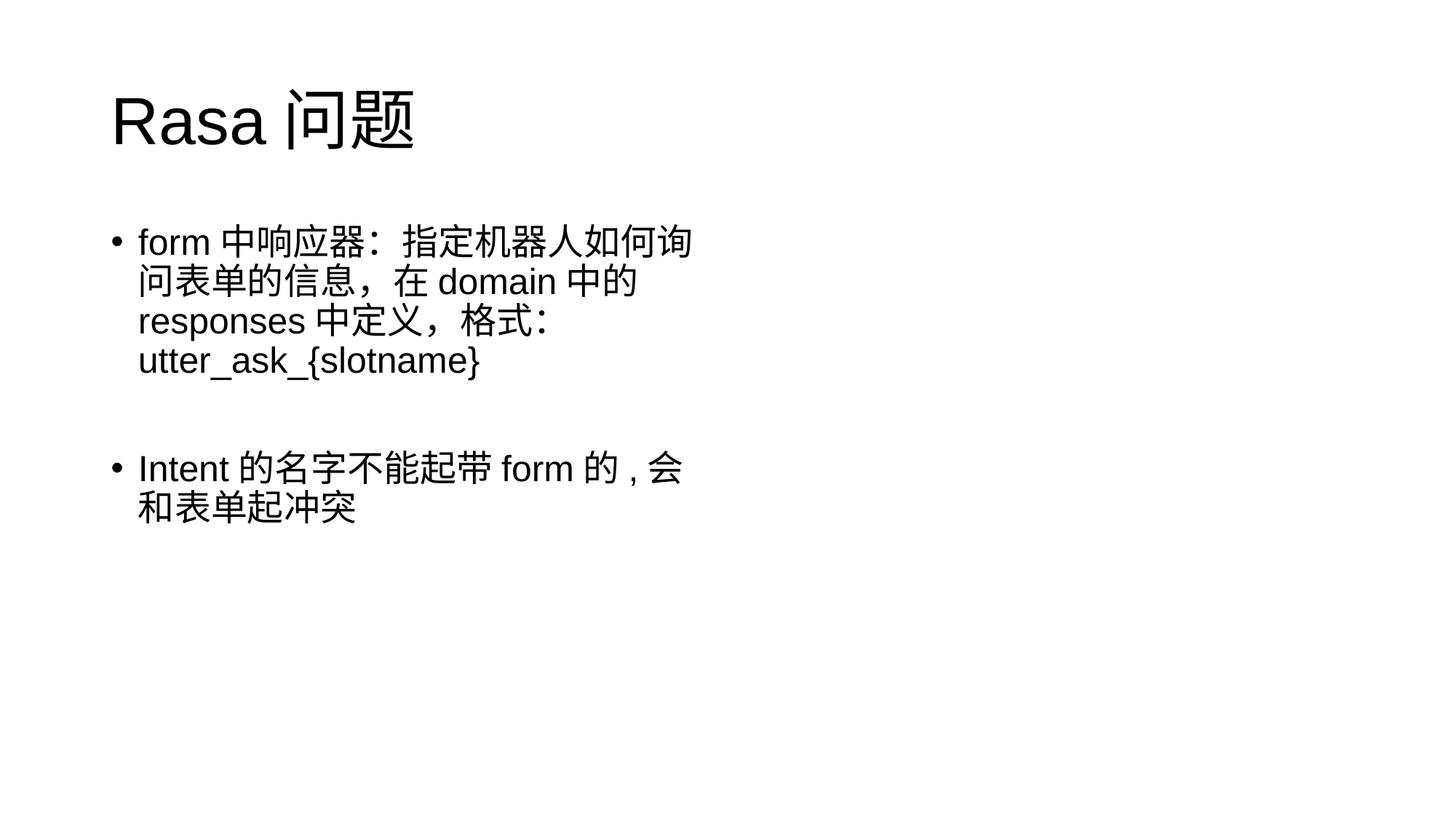

# Rasa问题
form中响应器：指定机器人如何询问表单的信息，在domain中的responses中定义，格式：utter_ask_{slotname}

Intent的名字不能起带form的,会和表单起冲突